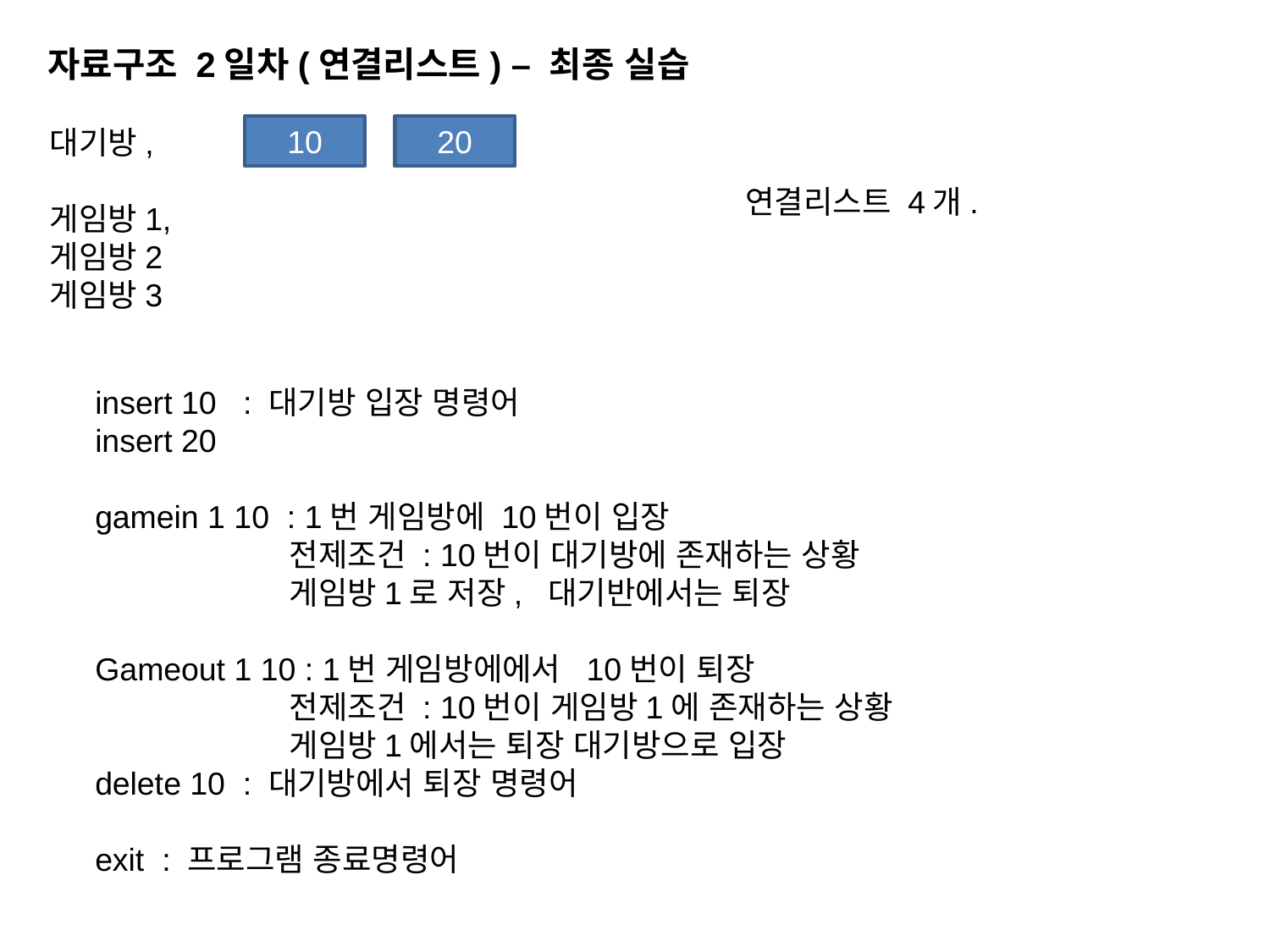

자료구조 2일차(연결리스트) – 최종 실습
대기방,

게임방1,
게임방2
게임방3
10
20
연결리스트 4개.
insert 10   : 대기방 입장 명령어
insert 20

gamein 1 10  : 1번 게임방에 10번이 입장
                     전제조건 : 10번이 대기방에 존재하는 상황
                     게임방1로 저장,  대기반에서는 퇴장

Gameout 1 10 : 1번 게임방에에서  10번이 퇴장
                     전제조건 : 10번이 게임방1에 존재하는 상황
                     게임방1에서는 퇴장 대기방으로 입장
delete 10  : 대기방에서 퇴장 명령어

exit  : 프로그램 종료명령어